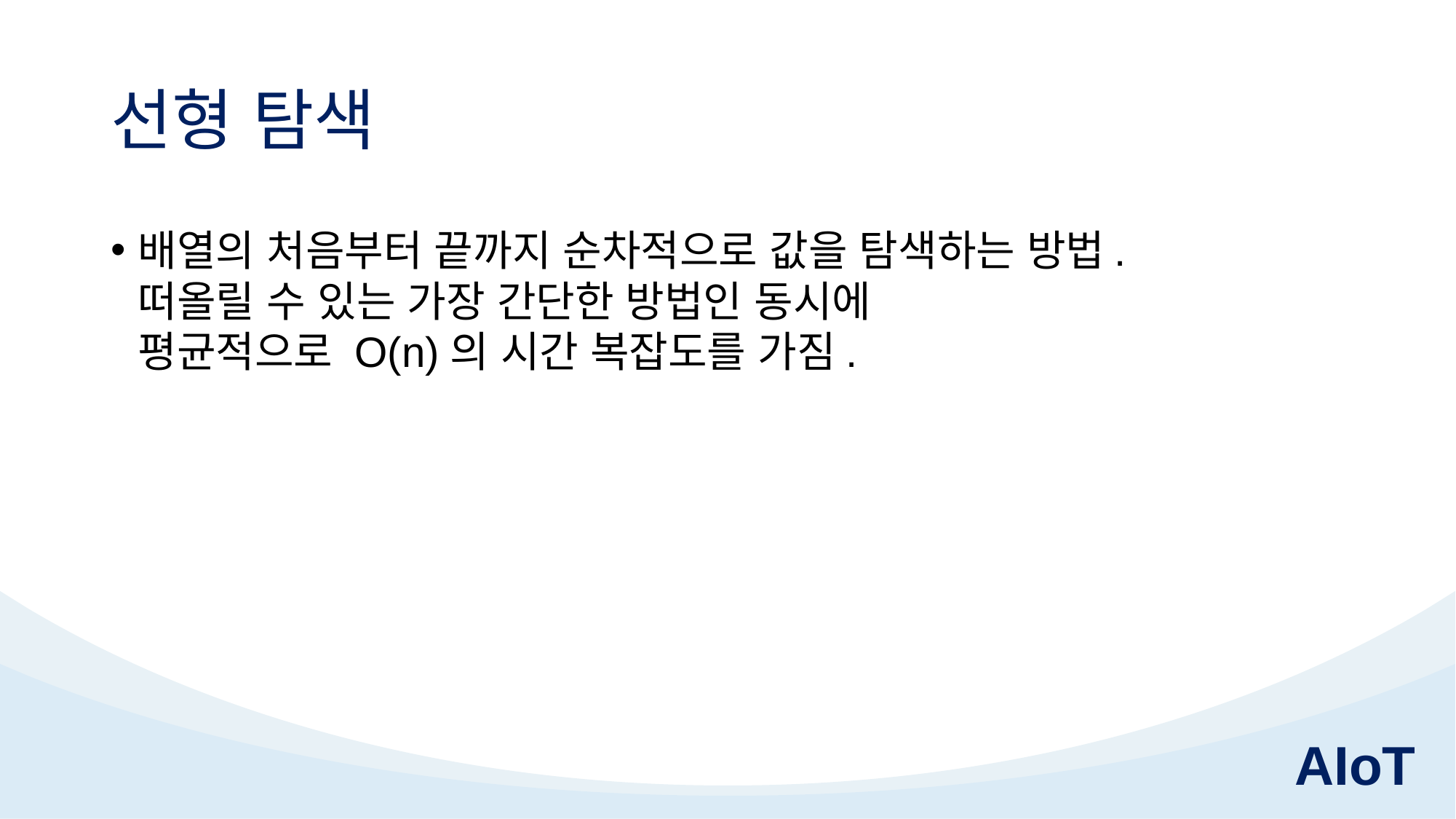

# 선형 탐색
배열의 처음부터 끝까지 순차적으로 값을 탐색하는 방법.
떠올릴 수 있는 가장 간단한 방법인 동시에
평균적으로 O(n)의 시간 복잡도를 가짐.